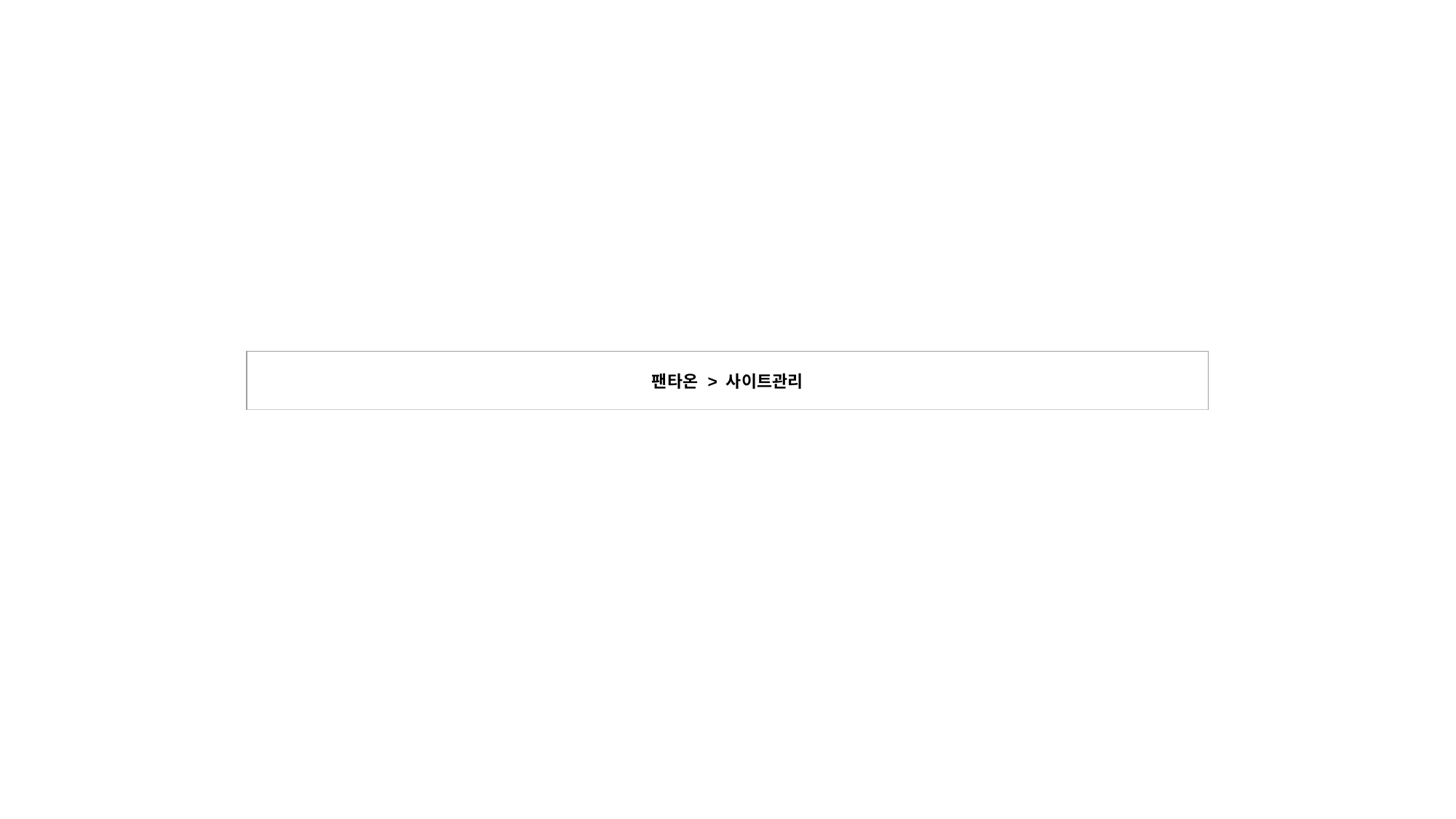

| 팬타온 > 사이트관리 |
| --- |